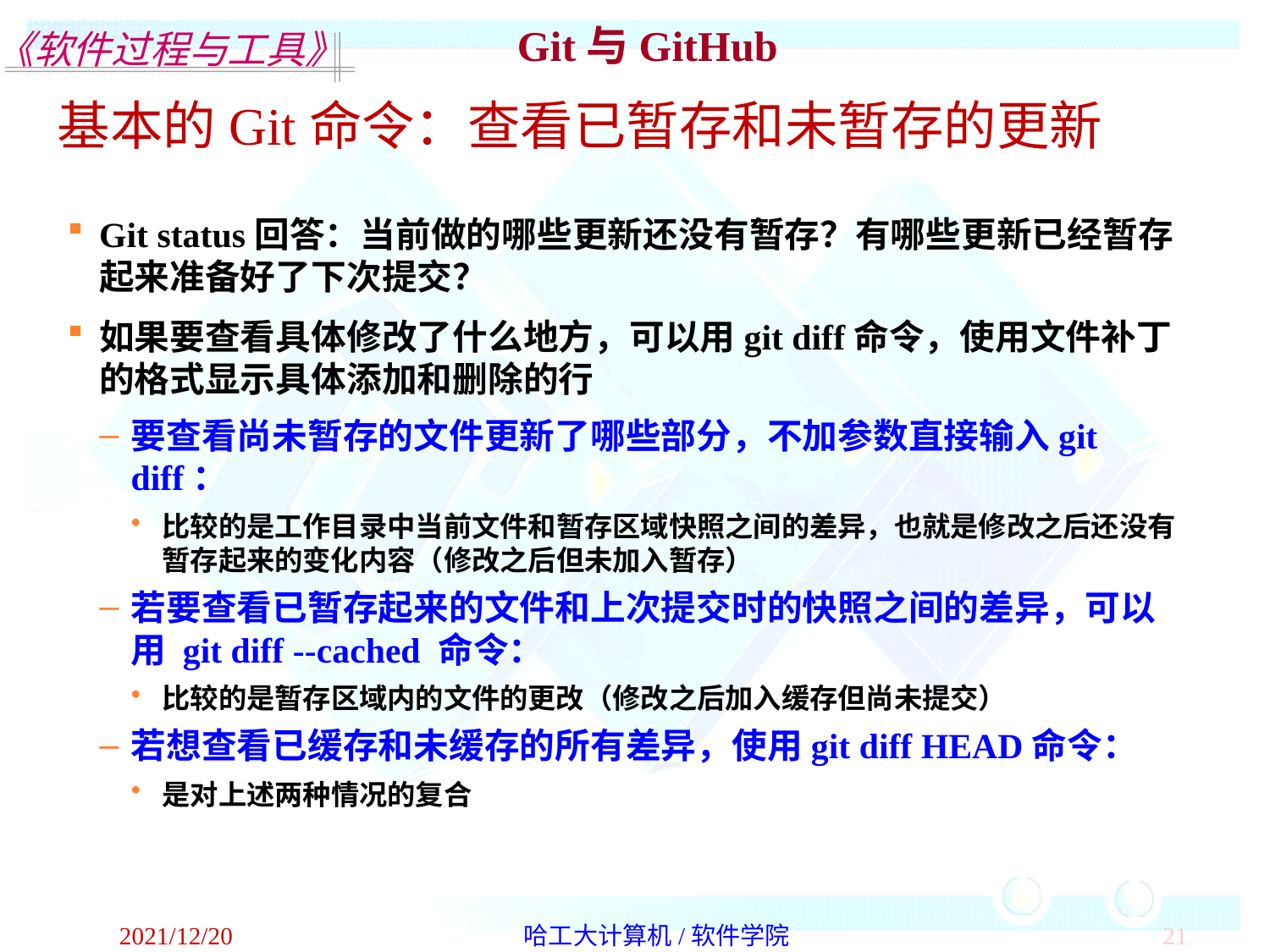

Git与GitHub
基本的Git命令：查看已暂存和未暂存的更新
Git status回答：当前做的哪些更新还没有暂存？有哪些更新已经暂存起来准备好了下次提交？
如果要查看具体修改了什么地方，可以用git diff命令，使用文件补丁的格式显示具体添加和删除的行
要查看尚未暂存的文件更新了哪些部分，不加参数直接输入git diff：
比较的是工作目录中当前文件和暂存区域快照之间的差异，也就是修改之后还没有暂存起来的变化内容（修改之后但未加入暂存）
若要查看已暂存起来的文件和上次提交时的快照之间的差异，可以用 git diff --cached 命令：
比较的是暂存区域内的文件的更改（修改之后加入缓存但尚未提交）
若想查看已缓存和未缓存的所有差异，使用git diff HEAD命令：
是对上述两种情况的复合